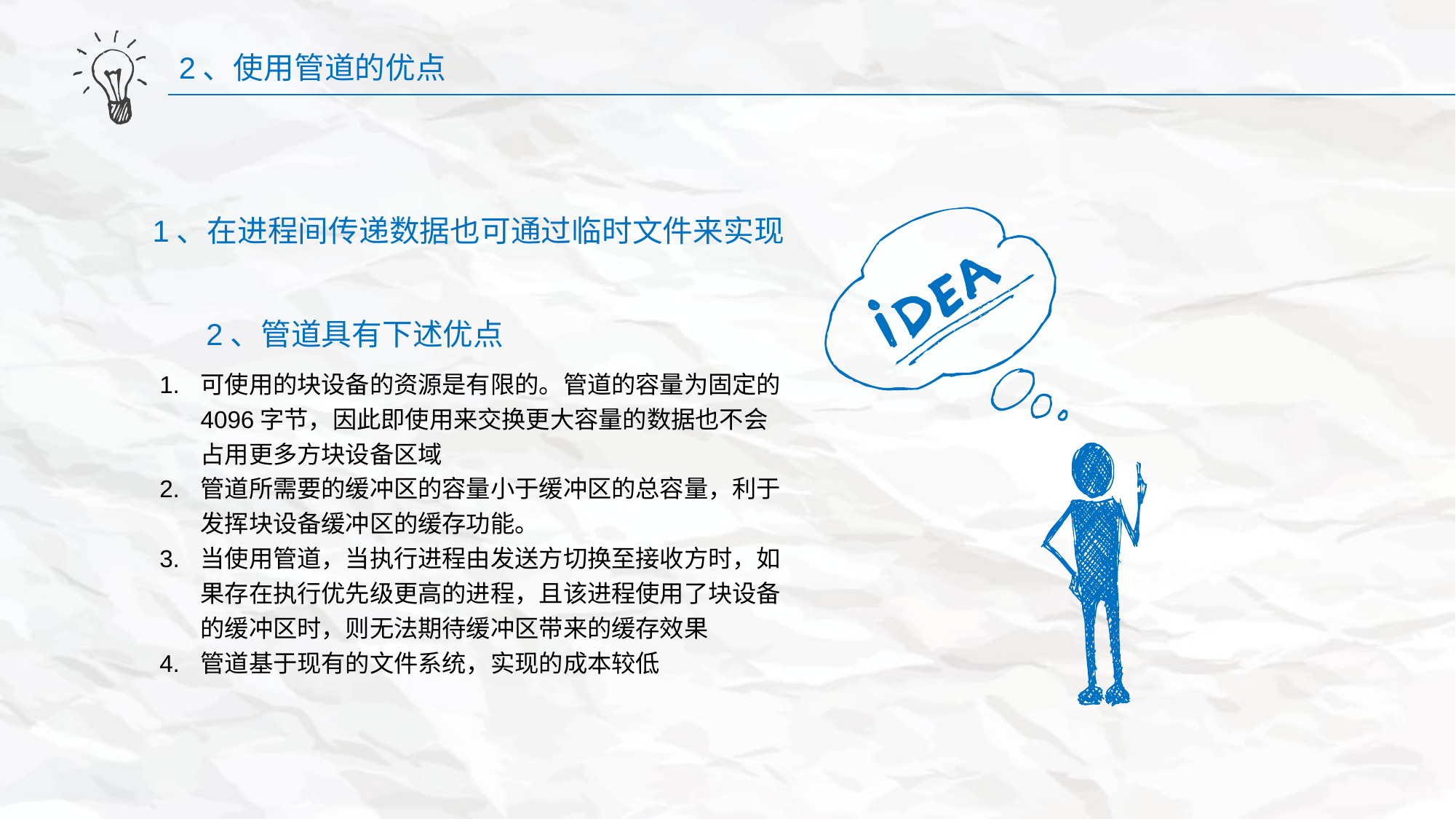

2、使用管道的优点
1、在进程间传递数据也可通过临时文件来实现

2、管道具有下述优点
可使用的块设备的资源是有限的。管道的容量为固定的4096字节，因此即使用来交换更大容量的数据也不会占用更多方块设备区域
管道所需要的缓冲区的容量小于缓冲区的总容量，利于发挥块设备缓冲区的缓存功能。
当使用管道，当执行进程由发送方切换至接收方时，如果存在执行优先级更高的进程，且该进程使用了块设备的缓冲区时，则无法期待缓冲区带来的缓存效果
管道基于现有的文件系统，实现的成本较低